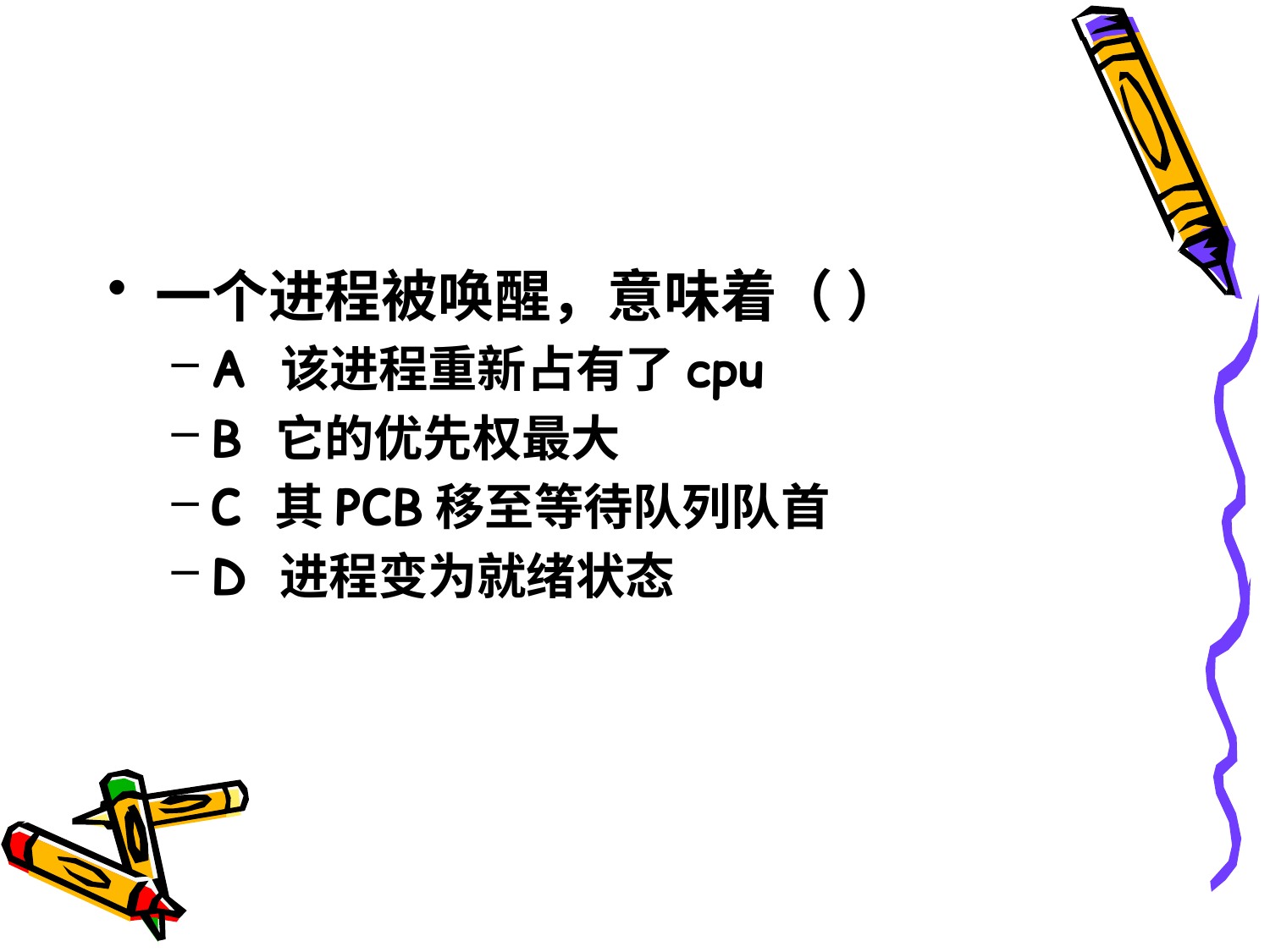

#
一个进程被唤醒，意味着（ ）
A 该进程重新占有了cpu
B 它的优先权最大
C 其PCB移至等待队列队首
D 进程变为就绪状态